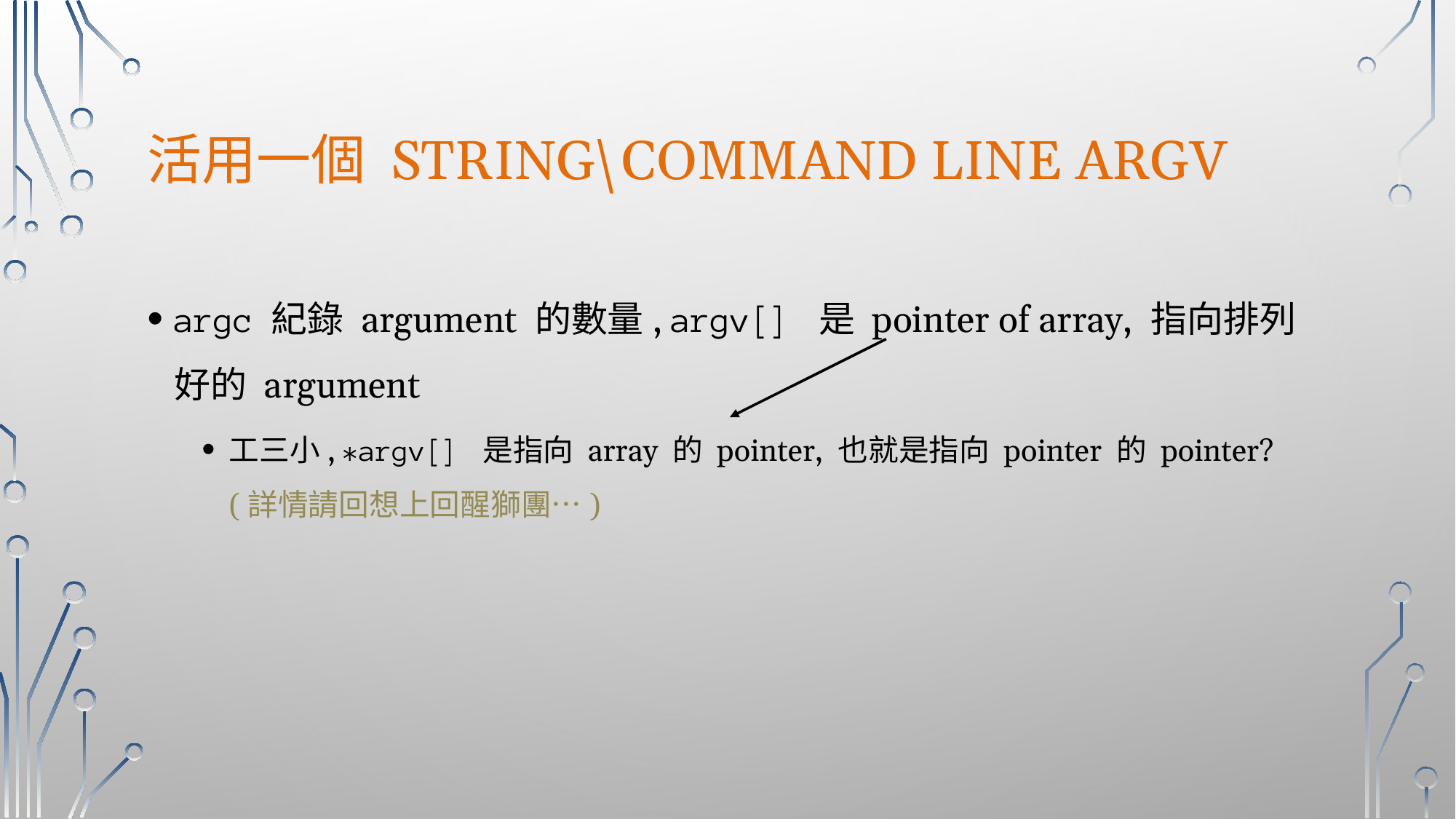

# 活用一個 string\command line argv
argc 紀錄 argument 的數量, argv[] 是 pointer of array, 指向排列好的 argument
工三小, *argv[] 是指向 array 的 pointer, 也就是指向 pointer 的 pointer?(詳情請回想上回醒獅團…)